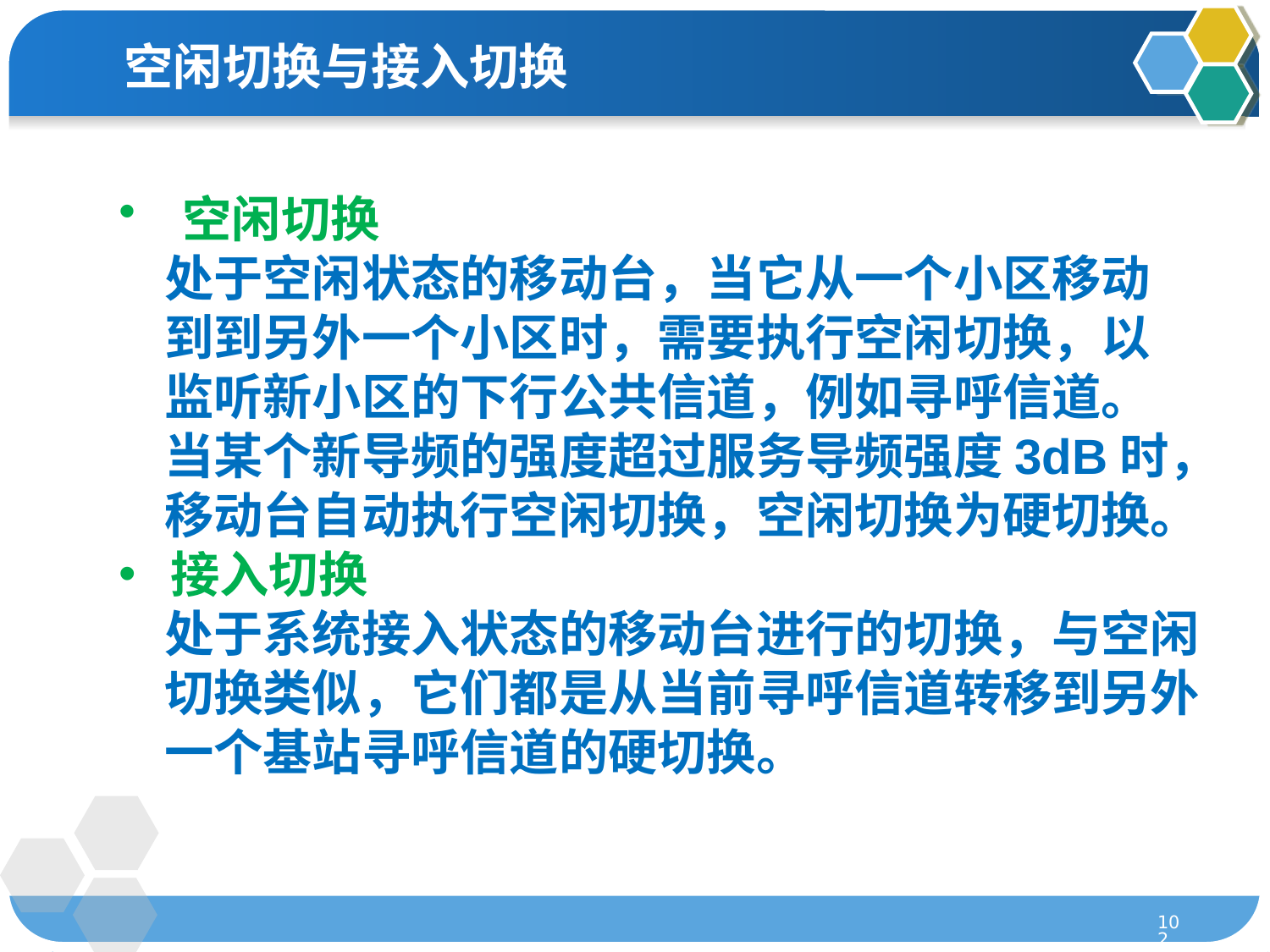

空闲切换与接入切换
  空闲切换
   处于空闲状态的移动台，当它从一个小区移动
   到到另外一个小区时，需要执行空闲切换，以
   监听新小区的下行公共信道，例如寻呼信道。
   当某个新导频的强度超过服务导频强度3dB时，
   移动台自动执行空闲切换，空闲切换为硬切换。
  接入切换
   处于系统接入状态的移动台进行的切换，与空闲
   切换类似，它们都是从当前寻呼信道转移到另外
   一个基站寻呼信道的硬切换。